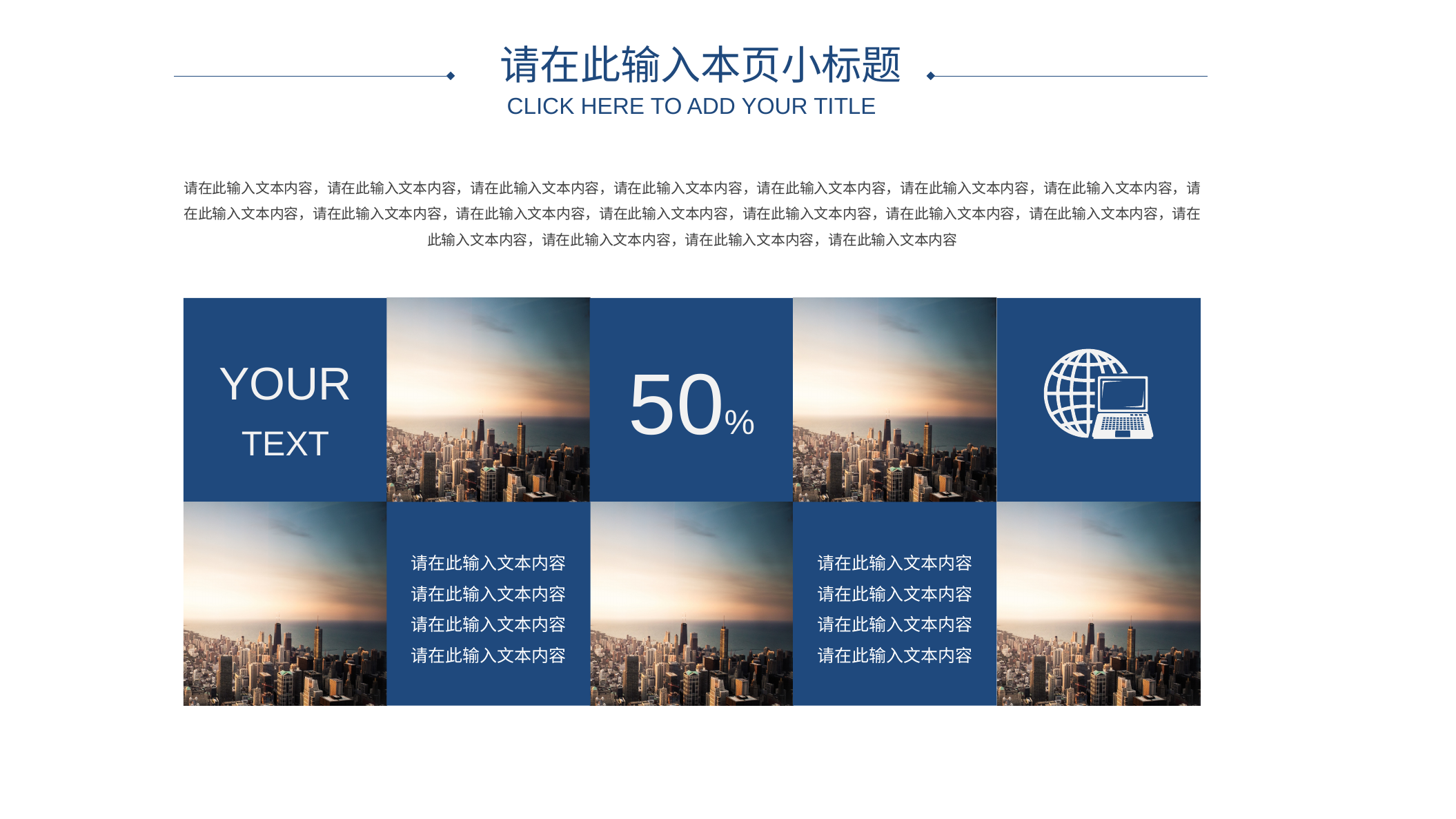

请在此输入本页小标题
CLICK HERE TO ADD YOUR TITLE
请在此输入文本内容，请在此输入文本内容，请在此输入文本内容，请在此输入文本内容，请在此输入文本内容，请在此输入文本内容，请在此输入文本内容，请在此输入文本内容，请在此输入文本内容，请在此输入文本内容，请在此输入文本内容，请在此输入文本内容，请在此输入文本内容，请在此输入文本内容，请在此输入文本内容，请在此输入文本内容，请在此输入文本内容，请在此输入文本内容
YOUR
TEXT

50%

请在此输入文本内容
请在此输入文本内容
请在此输入文本内容
请在此输入文本内容

请在此输入文本内容
请在此输入文本内容
请在此输入文本内容
请在此输入文本内容